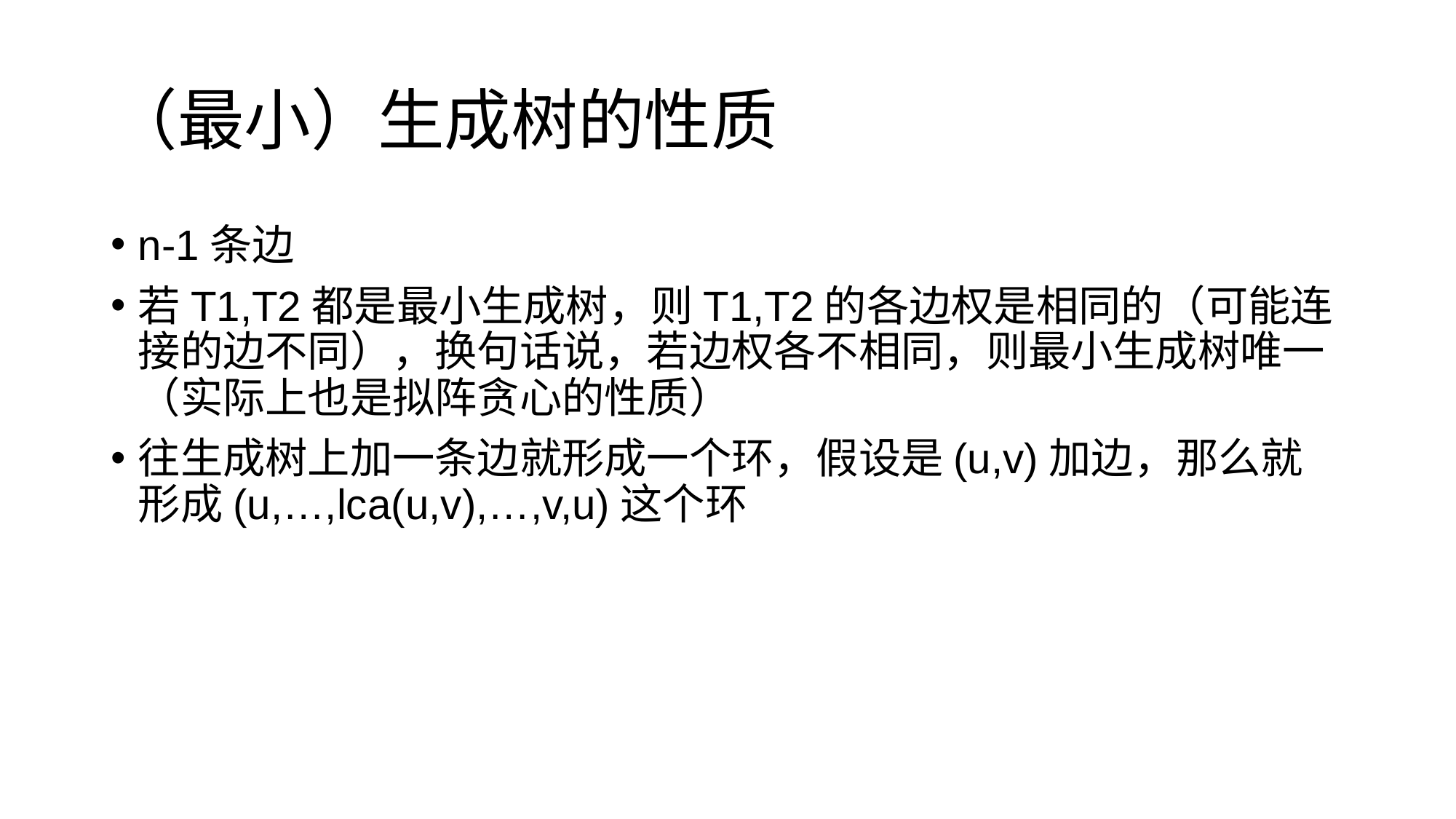

# （最小）生成树的性质
n-1条边
若T1,T2都是最小生成树，则T1,T2的各边权是相同的（可能连接的边不同），换句话说，若边权各不相同，则最小生成树唯一（实际上也是拟阵贪心的性质）
往生成树上加一条边就形成一个环，假设是(u,v)加边，那么就形成(u,…,lca(u,v),…,v,u)这个环